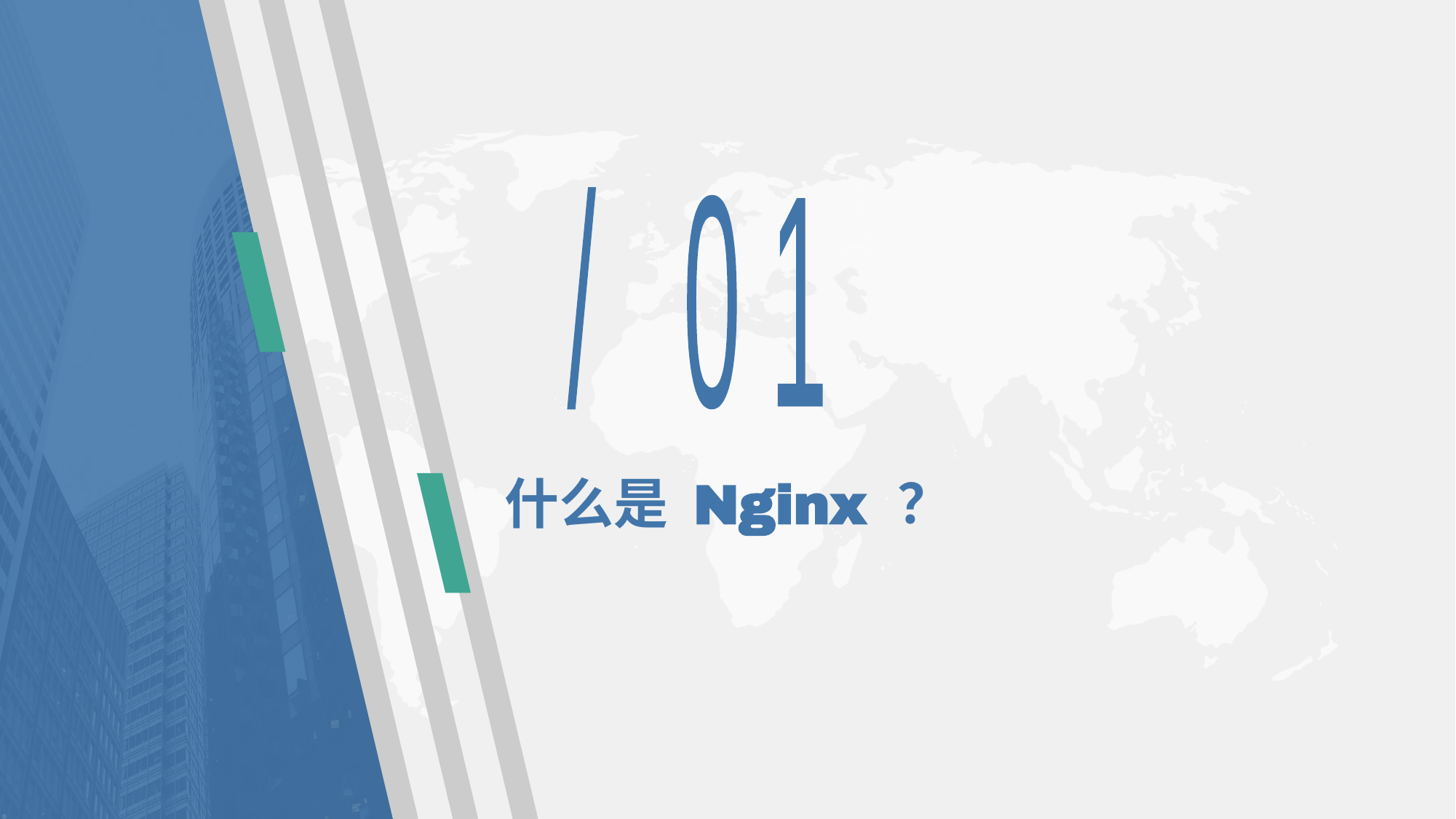

/   0 1
# 什么是 Nginx ？